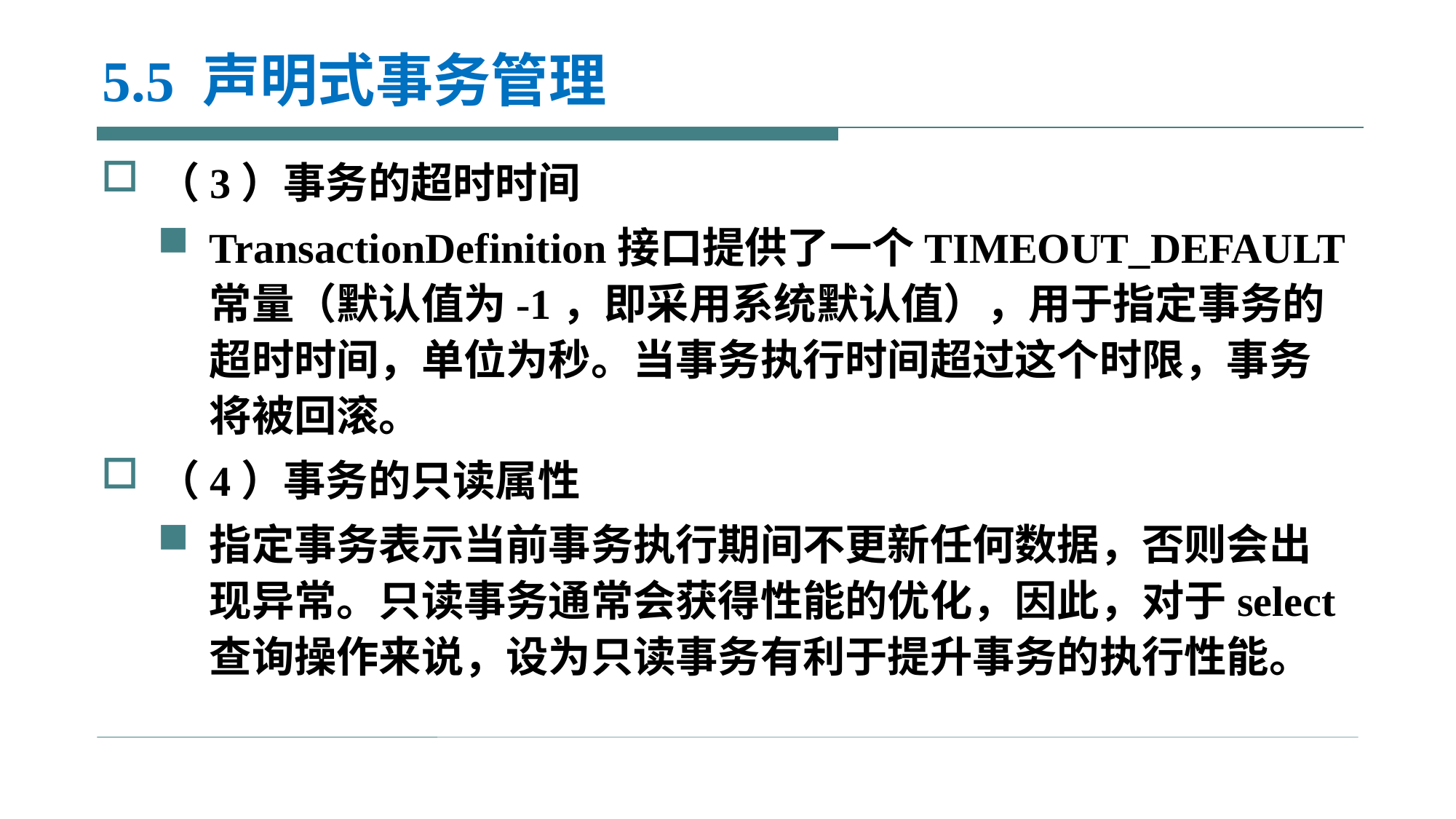

# 5.5 声明式事务管理
（3）事务的超时时间
TransactionDefinition接口提供了一个TIMEOUT_DEFAULT常量（默认值为-1，即采用系统默认值），用于指定事务的超时时间，单位为秒。当事务执行时间超过这个时限，事务将被回滚。
（4）事务的只读属性
指定事务表示当前事务执行期间不更新任何数据，否则会出现异常。只读事务通常会获得性能的优化，因此，对于select查询操作来说，设为只读事务有利于提升事务的执行性能。
30